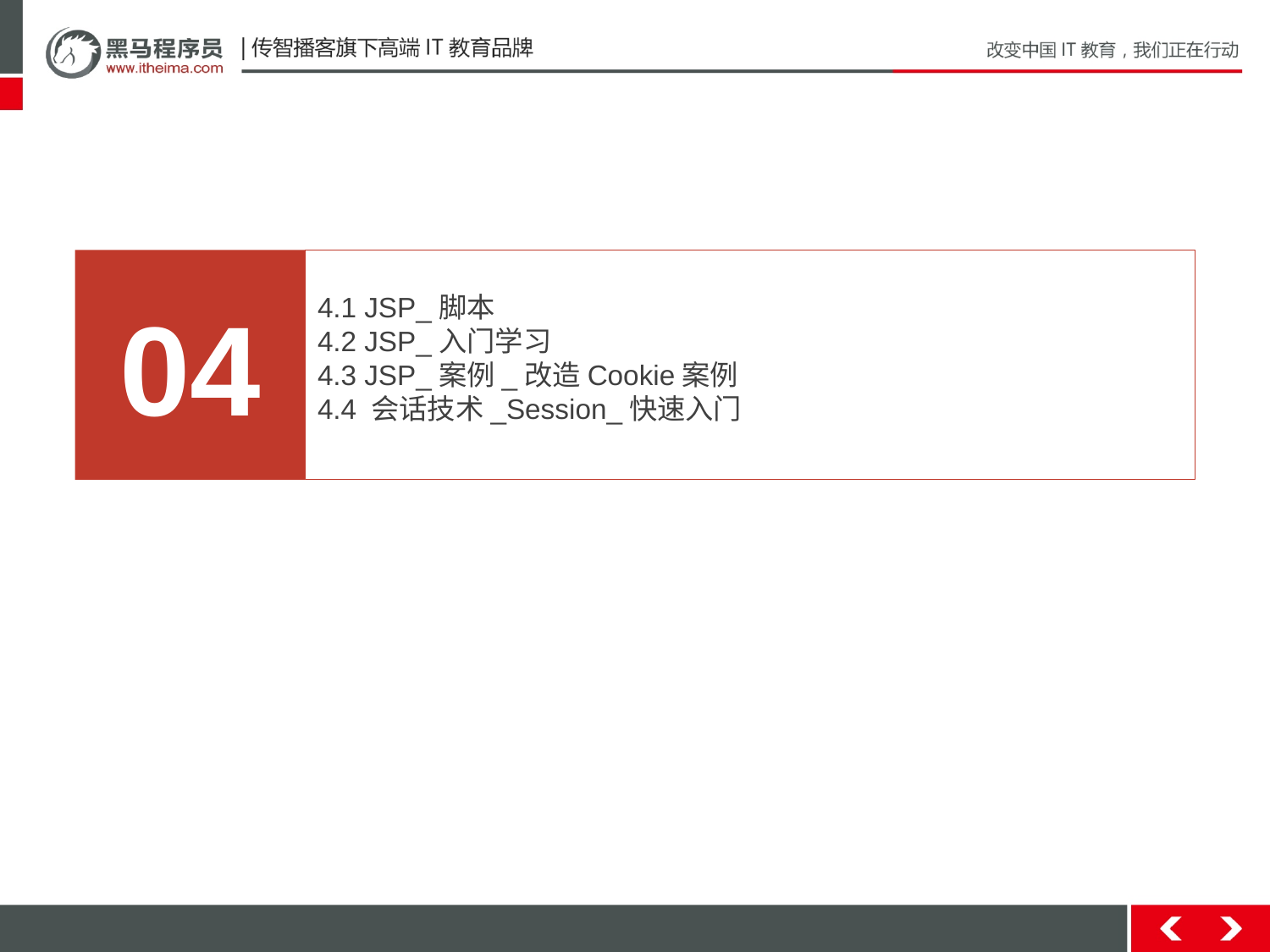

04

4.1 JSP_脚本
4.2 JSP_入门学习
4.3 JSP_案例_改造Cookie案例
4.4 会话技术_Session_快速入门